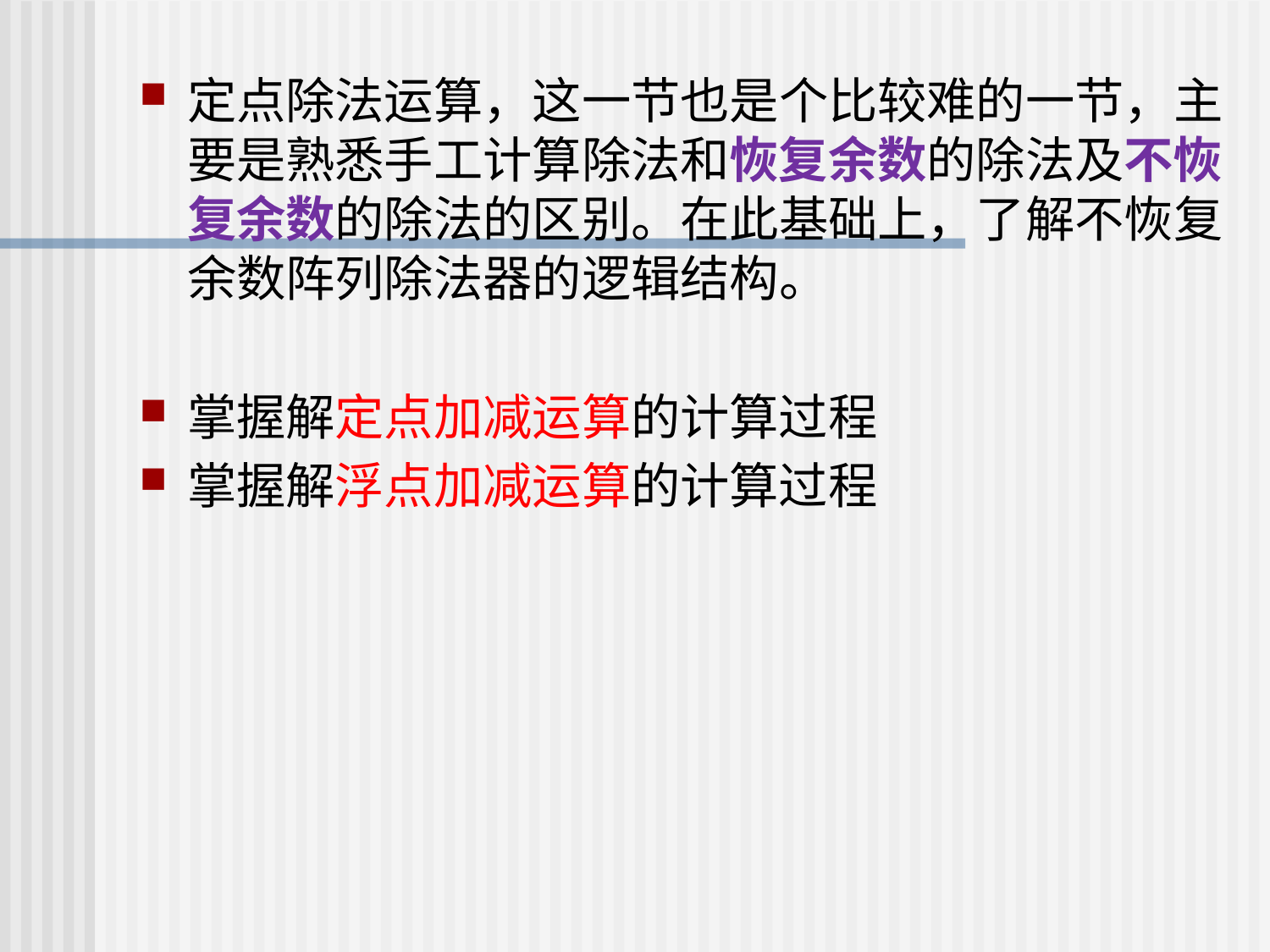

定点除法运算，这一节也是个比较难的一节，主要是熟悉手工计算除法和恢复余数的除法及不恢复余数的除法的区别。在此基础上，了解不恢复余数阵列除法器的逻辑结构。

掌握解定点加减运算的计算过程
掌握解浮点加减运算的计算过程